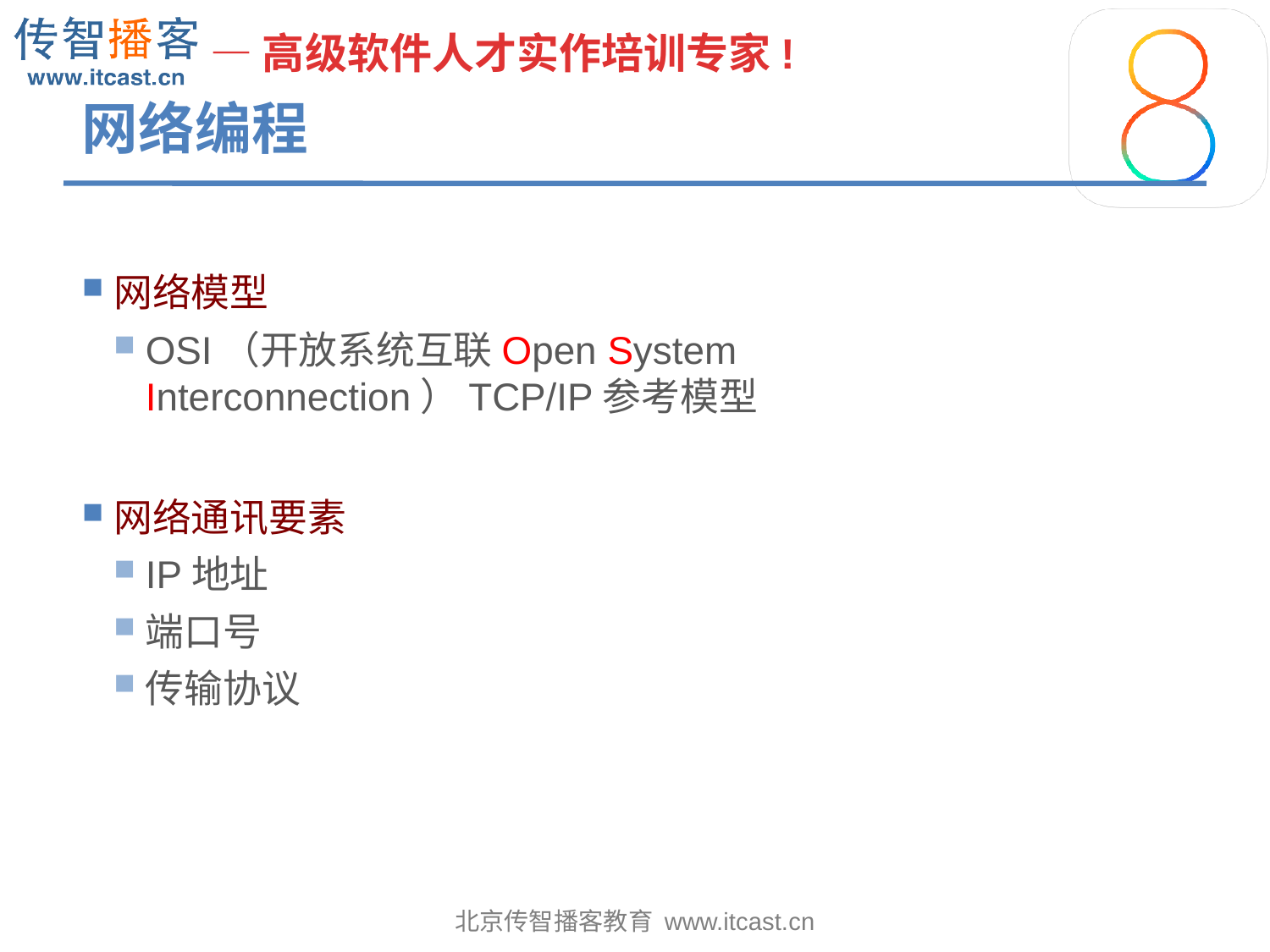

# 网络编程

网络模型
OSI（开放系统互联Open System Interconnection）TCP/IP参考模型

网络通讯要素
IP地址
端口号
传输协议